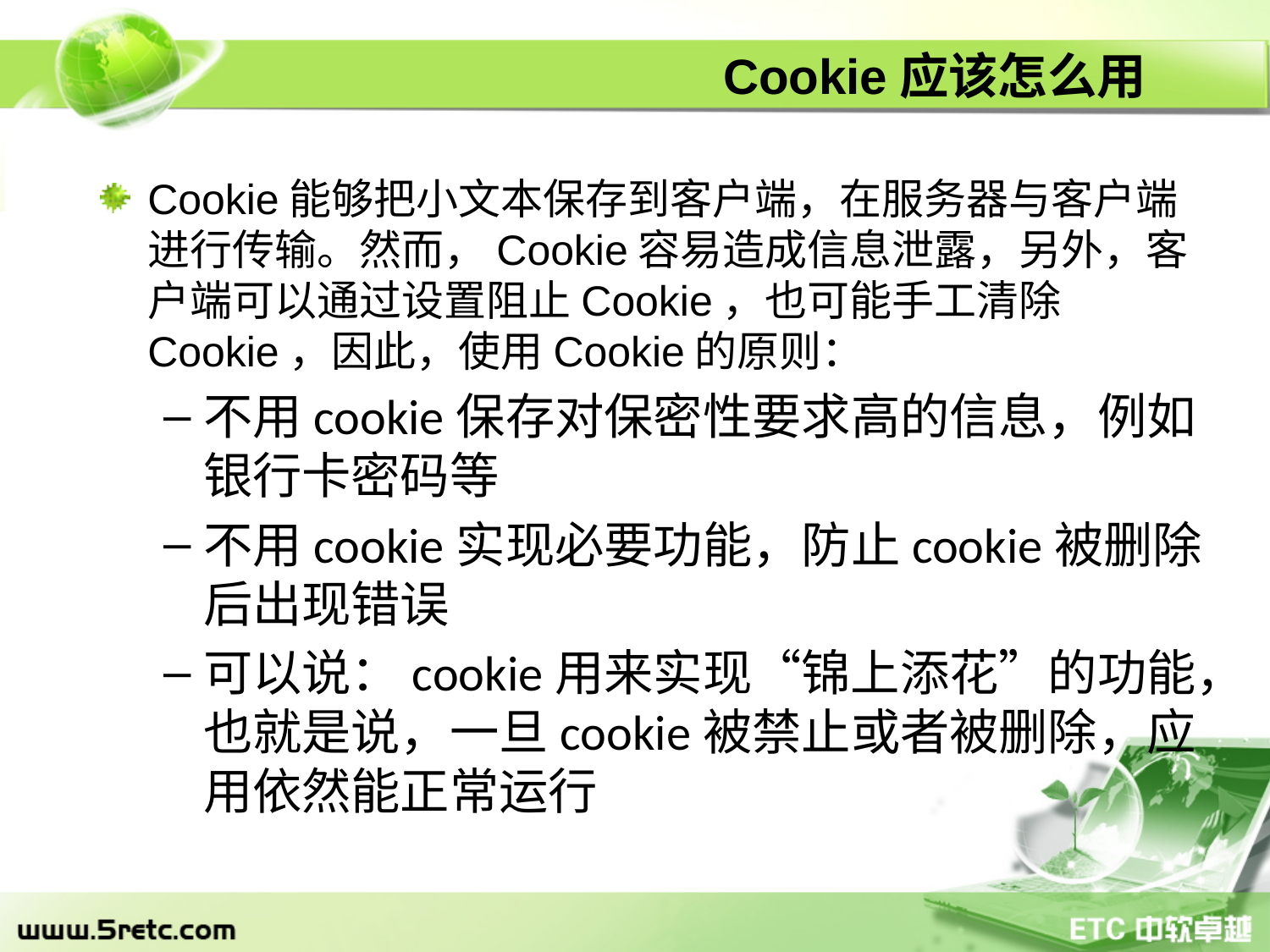

# Cookie应该怎么用
Cookie能够把小文本保存到客户端，在服务器与客户端进行传输。然而，Cookie容易造成信息泄露，另外，客户端可以通过设置阻止Cookie，也可能手工清除Cookie，因此，使用Cookie的原则：
不用cookie保存对保密性要求高的信息，例如银行卡密码等
不用cookie实现必要功能，防止cookie被删除后出现错误
可以说：cookie用来实现“锦上添花”的功能，也就是说，一旦cookie被禁止或者被删除，应用依然能正常运行